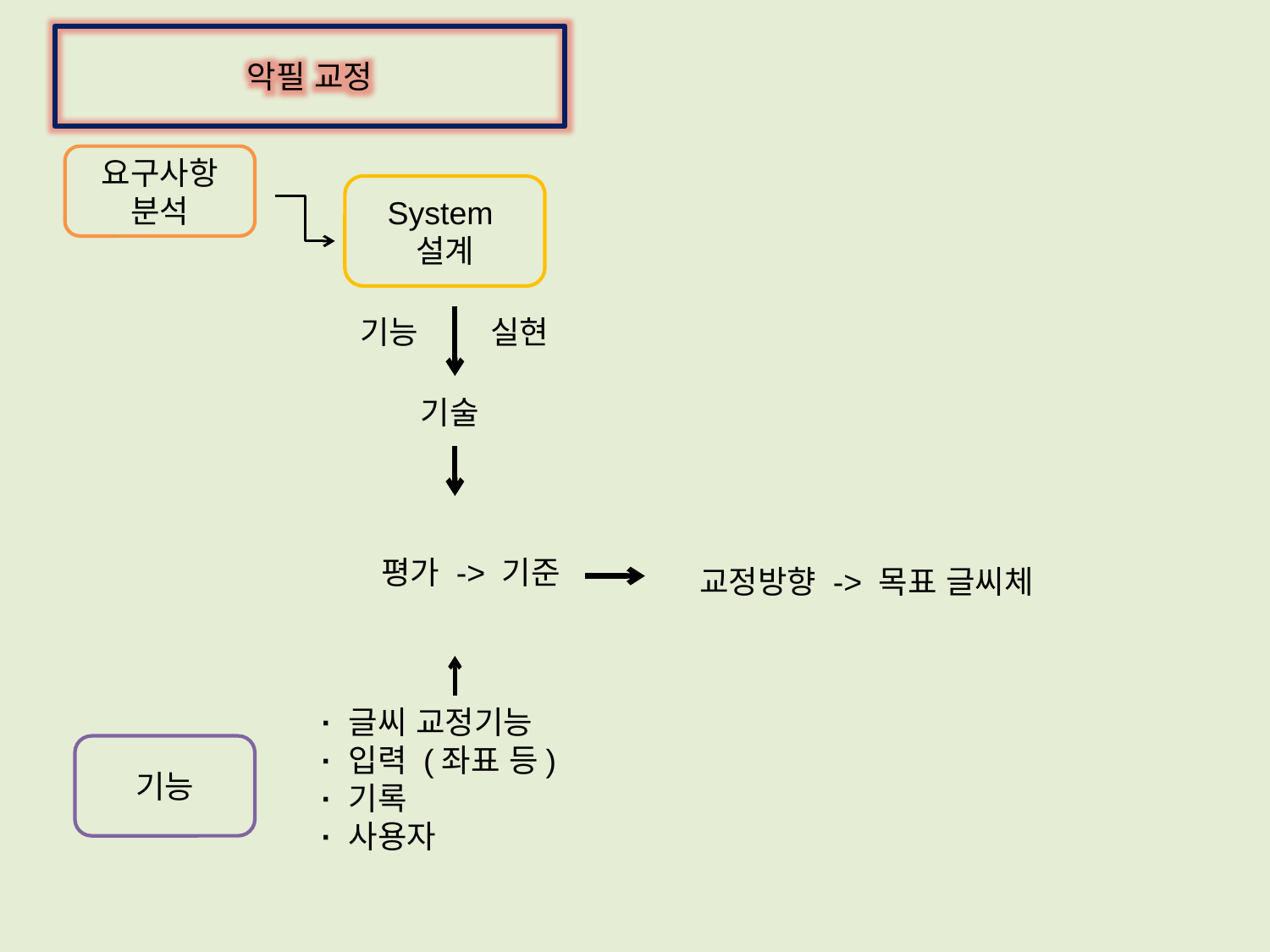

악필 교정
요구사항 분석
System
설계
기능
실현
기술
평가 -> 기준
교정방향 -> 목표 글씨체
· 글씨 교정기능
· 입력 (좌표 등)
· 기록
· 사용자
기능